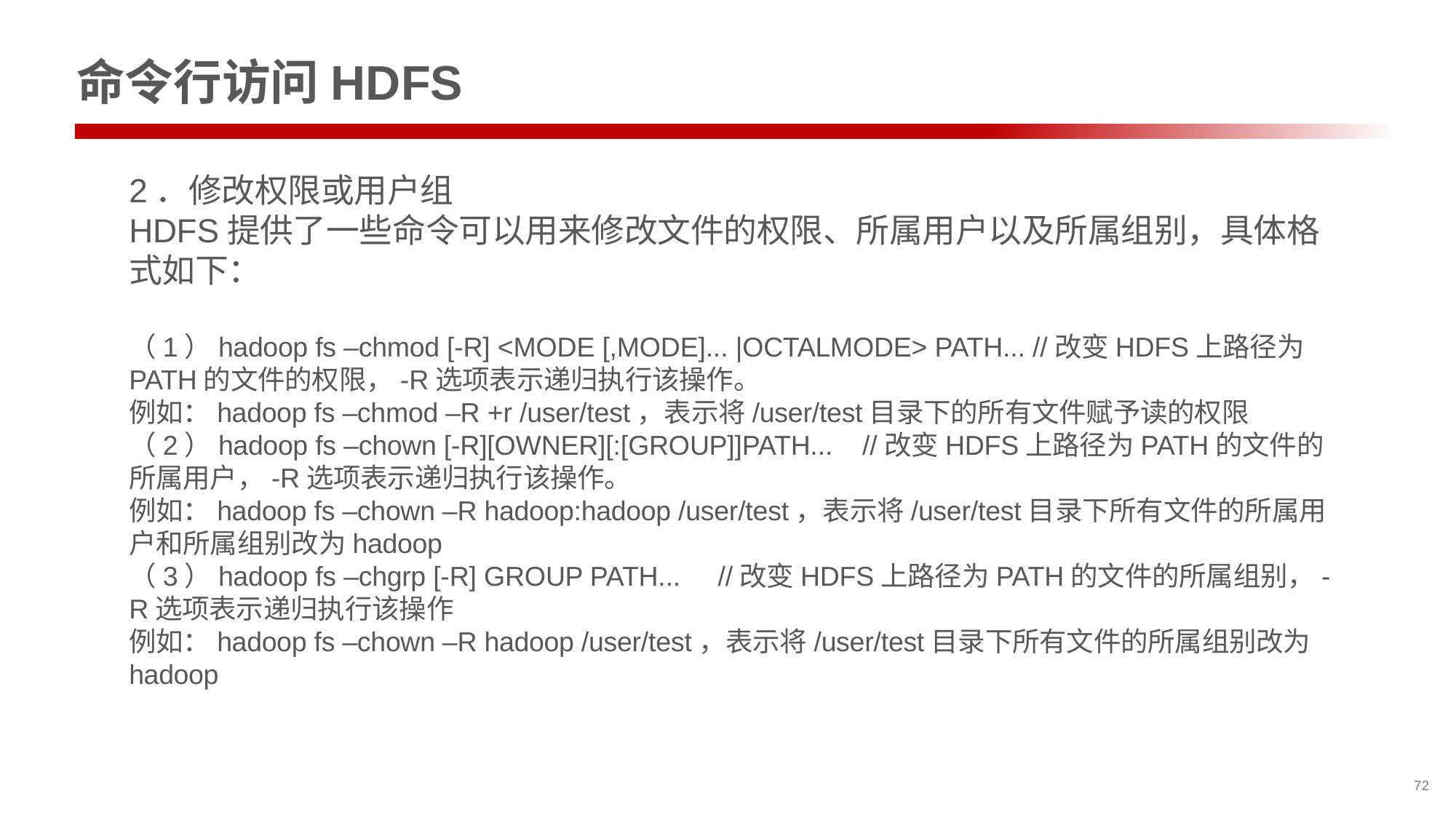

# 命令行访问HDFS

2．修改权限或用户组
HDFS提供了一些命令可以用来修改文件的权限、所属用户以及所属组别，具体格式如下：

（1）hadoop fs –chmod [-R] <MODE [,MODE]... |OCTALMODE> PATH... //改变HDFS上路径为PATH的文件的权限，-R选项表示递归执行该操作。
例如：hadoop fs –chmod –R +r /user/test，表示将/user/test目录下的所有文件赋予读的权限
（2）hadoop fs –chown [-R][OWNER][:[GROUP]]PATH...    //改变HDFS上路径为PATH的文件的所属用户，-R选项表示递归执行该操作。
例如：hadoop fs –chown –R hadoop:hadoop /user/test，表示将/user/test目录下所有文件的所属用户和所属组别改为hadoop
（3）hadoop fs –chgrp [-R] GROUP PATH...     //改变HDFS上路径为PATH的文件的所属组别，-R选项表示递归执行该操作
例如：hadoop fs –chown –R hadoop /user/test，表示将/user/test目录下所有文件的所属组别改为hadoop
72